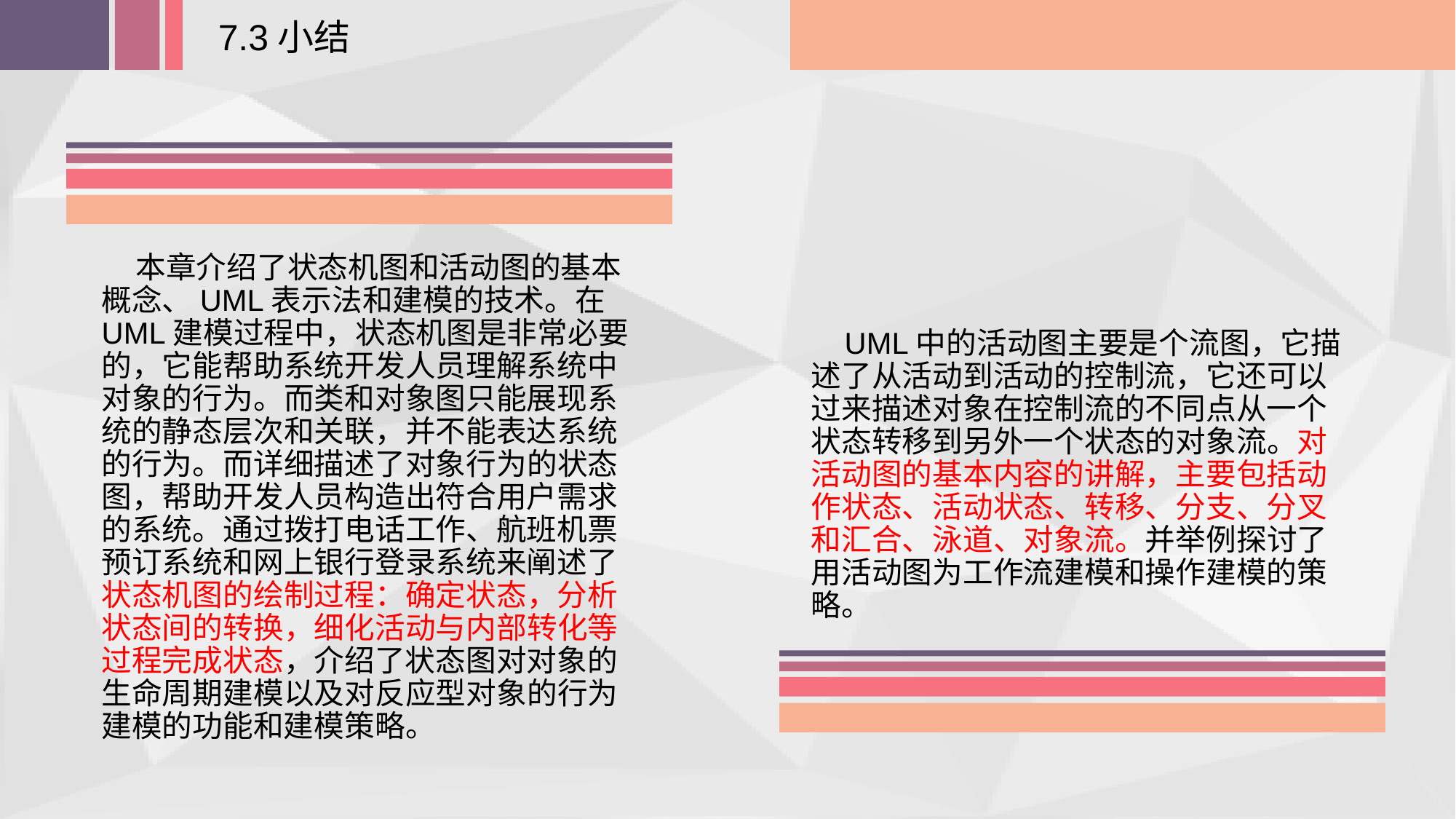

7.3小结

    本章介绍了状态机图和活动图的基本概念、UML表示法和建模的技术。在UML建模过程中，状态机图是非常必要的，它能帮助系统开发人员理解系统中对象的行为。而类和对象图只能展现系统的静态层次和关联，并不能表达系统的行为。而详细描述了对象行为的状态图，帮助开发人员构造出符合用户需求的系统。通过拨打电话工作、航班机票预订系统和网上银行登录系统来阐述了状态机图的绘制过程：确定状态，分析状态间的转换，细化活动与内部转化等过程完成状态，介绍了状态图对对象的生命周期建模以及对反应型对象的行为建模的功能和建模策略。

    UML中的活动图主要是个流图，它描述了从活动到活动的控制流，它还可以过来描述对象在控制流的不同点从一个状态转移到另外一个状态的对象流。对活动图的基本内容的讲解，主要包括动作状态、活动状态、转移、分支、分叉和汇合、泳道、对象流。并举例探讨了用活动图为工作流建模和操作建模的策略。